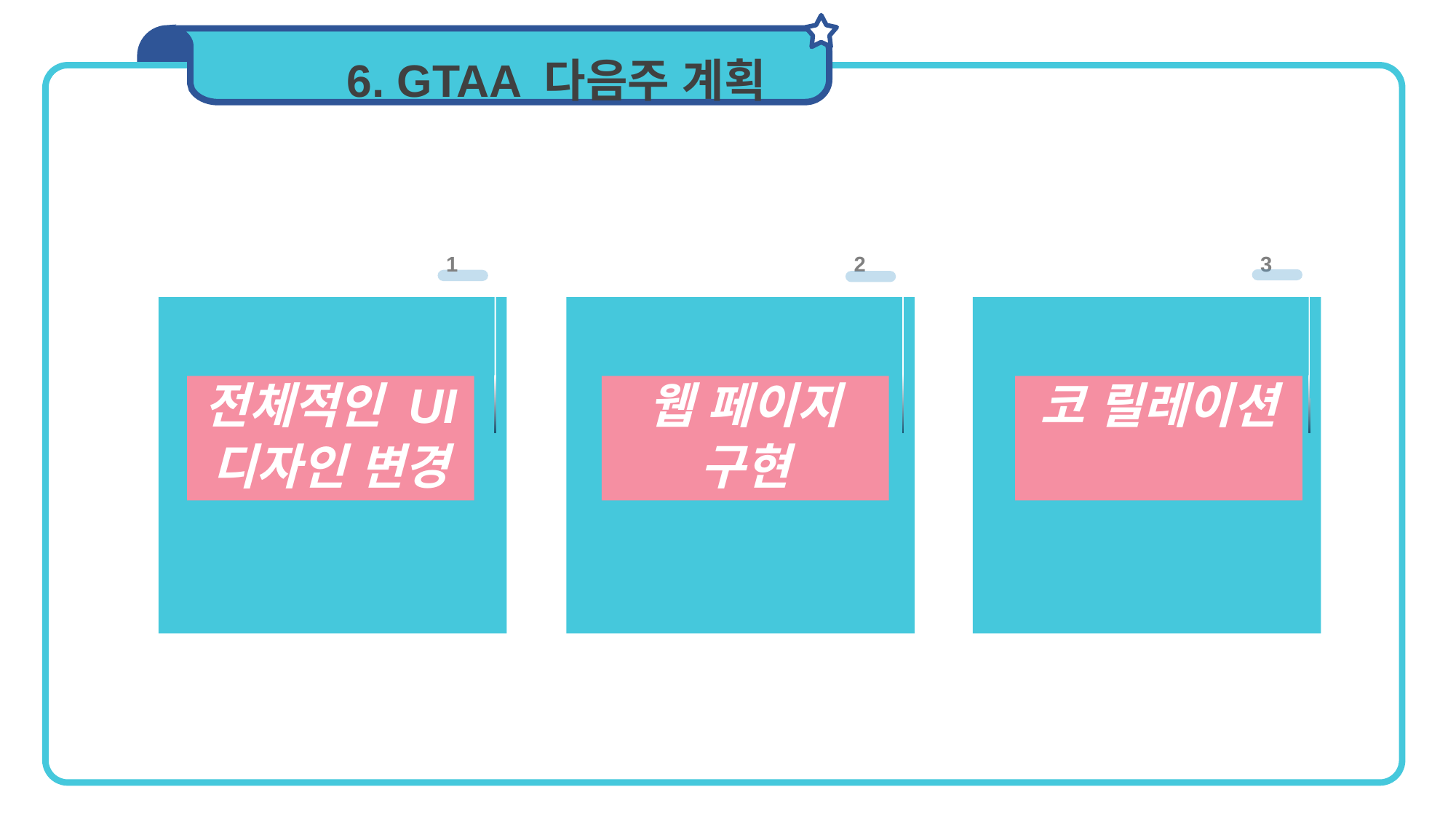

6. GTAA 다음주 계획

1
2
3

IMAGE
IMAGE
IMAGE

전체적인 UI
디자인 변경
웹 페이지
구현
코 릴레이션